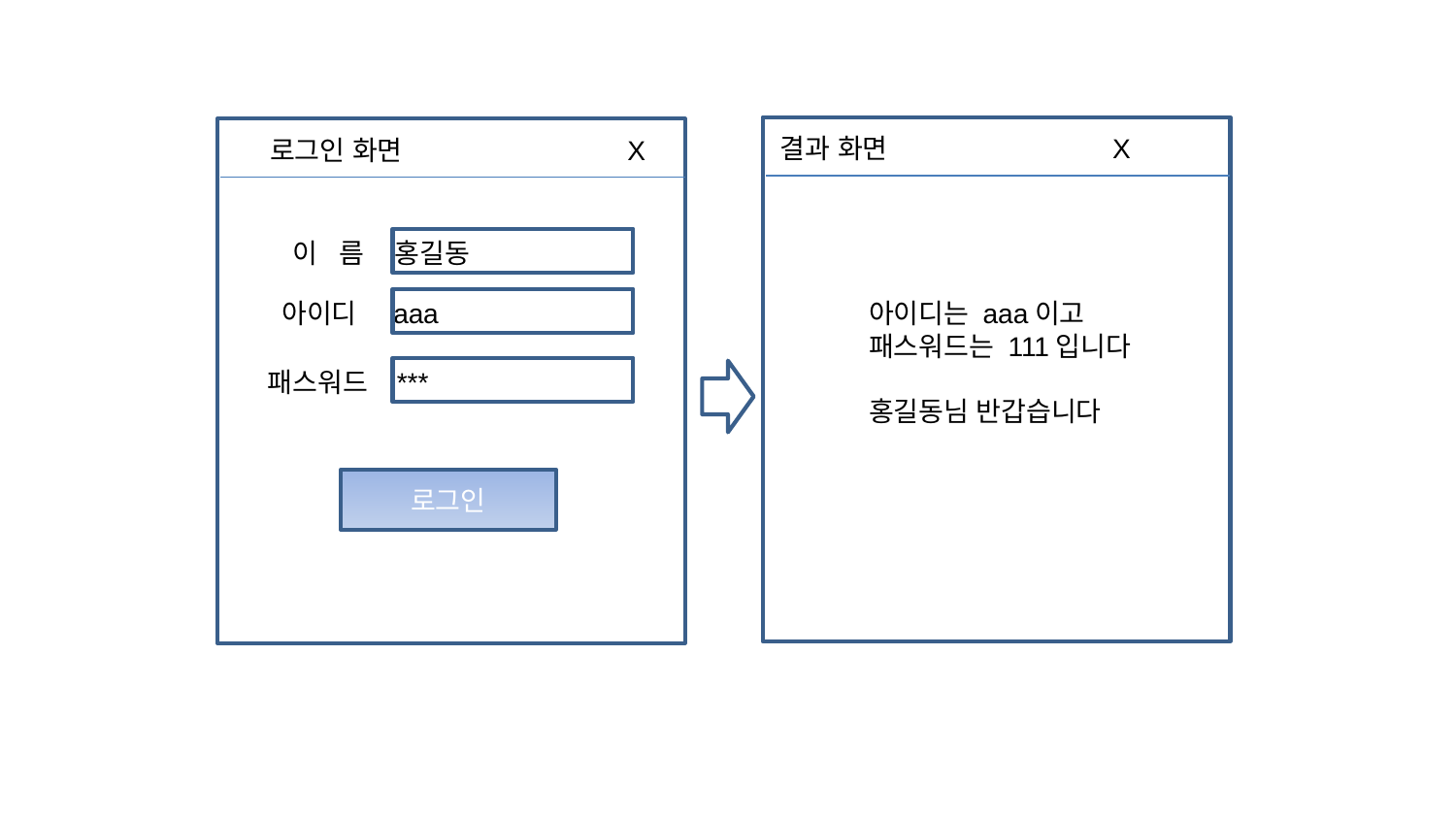

결과 화면                             X
로그인 화면                             X
이   름    홍길동

아이디    aaa

아이디는 aaa이고
패스워드는 111입니다

홍길동님 반갑습니다
패스워드   ***

로그인